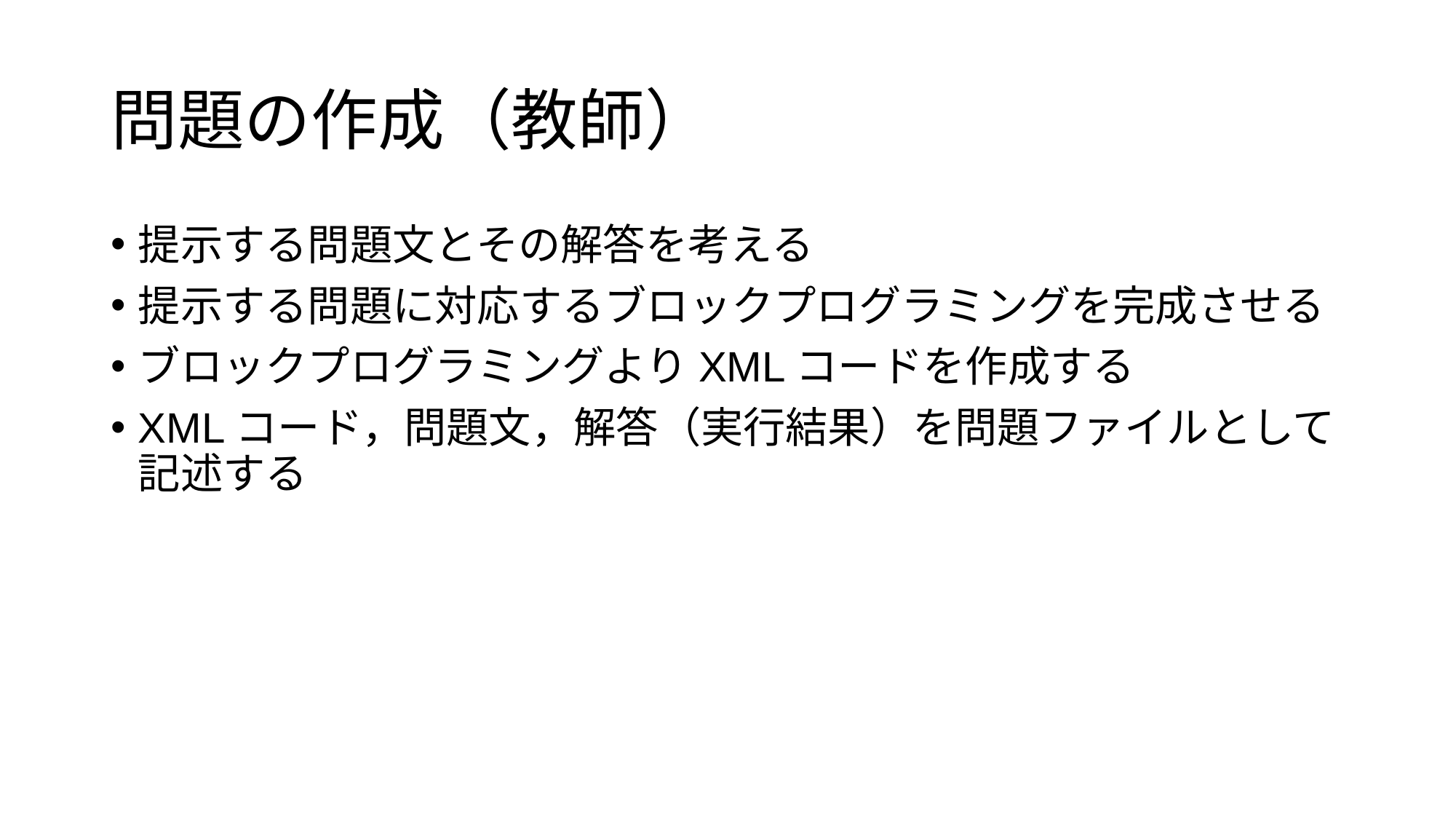

# 問題の作成（教師）
提示する問題文とその解答を考える
提示する問題に対応するブロックプログラミングを完成させる
ブロックプログラミングよりXMLコードを作成する
XMLコード，問題文，解答（実行結果）を問題ファイルとして記述する